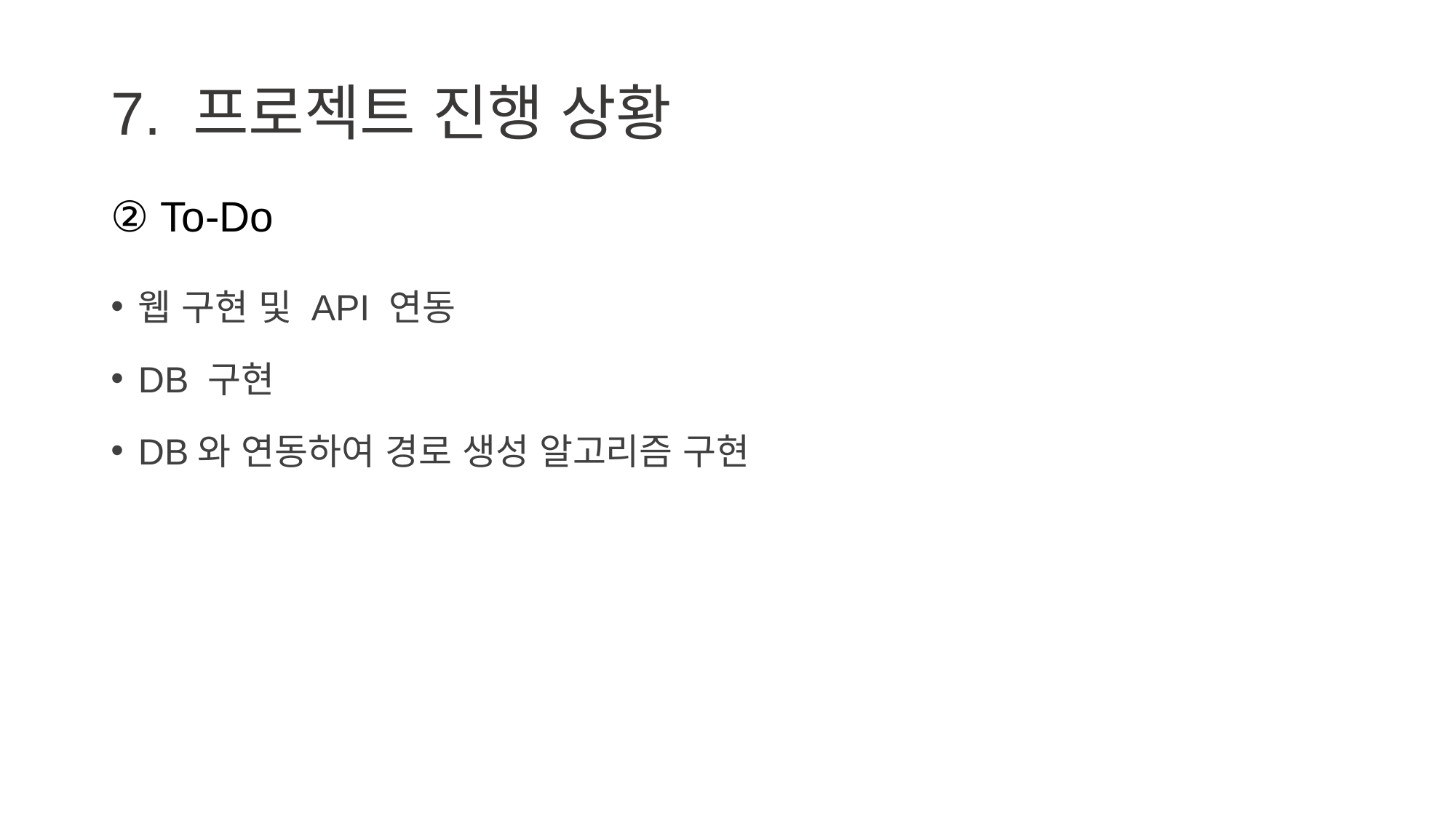

# 7. 프로젝트 진행 상황
② To-Do
웹 구현 및 API 연동
DB 구현
DB와 연동하여 경로 생성 알고리즘 구현